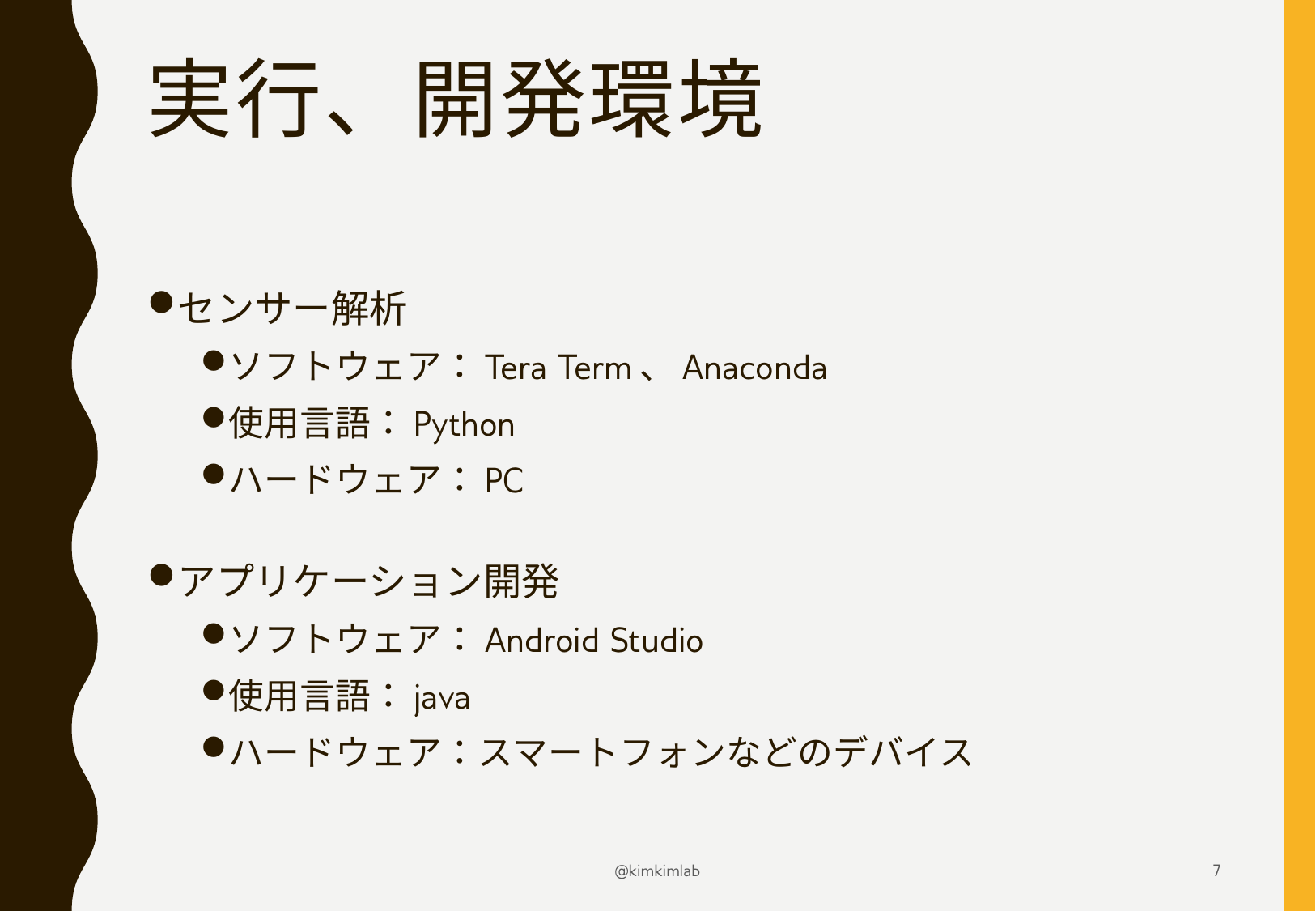

# 実行、開発環境
センサー解析
ソフトウェア：Tera Term、Anaconda
使用言語：Python
ハードウェア：PC

アプリケーション開発
ソフトウェア：Android Studio
使用言語：java
ハードウェア：スマートフォンなどのデバイス
@kimkimlab
7